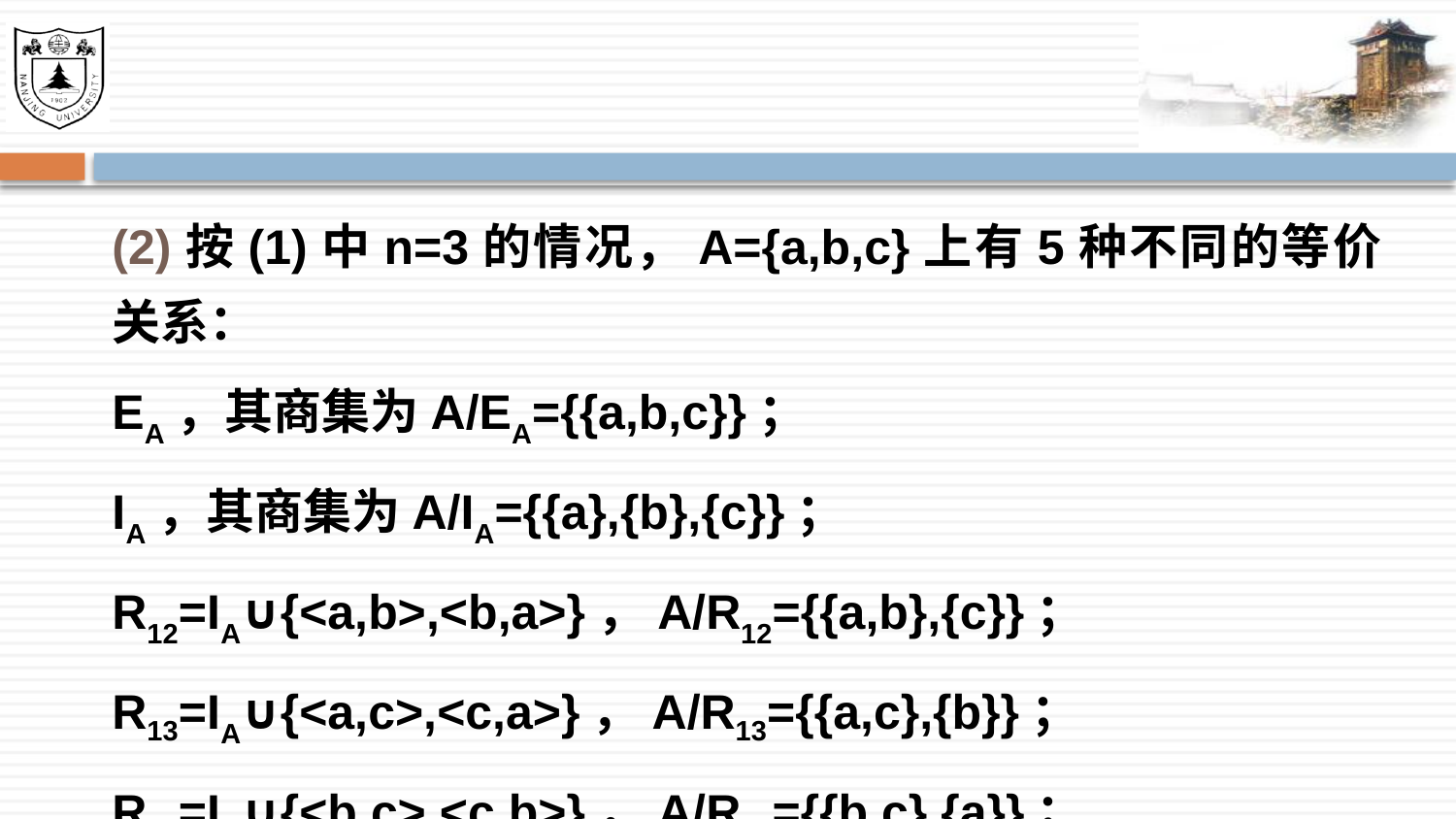

#
(2)按(1)中n=3的情况，A={a,b,c}上有5种不同的等价关系：
EA，其商集为A/EA={{a,b,c}}；
IA，其商集为A/IA={{a},{b},{c}}；
R12=IA∪{<a,b>,<b,a>}，A/R12={{a,b},{c}}；
R13=IA∪{<a,c>,<c,a>}，A/R13={{a,c},{b}}；
R23=IA∪{<b,c>,<c,b>}，A/R23={{b,c},{a}}；